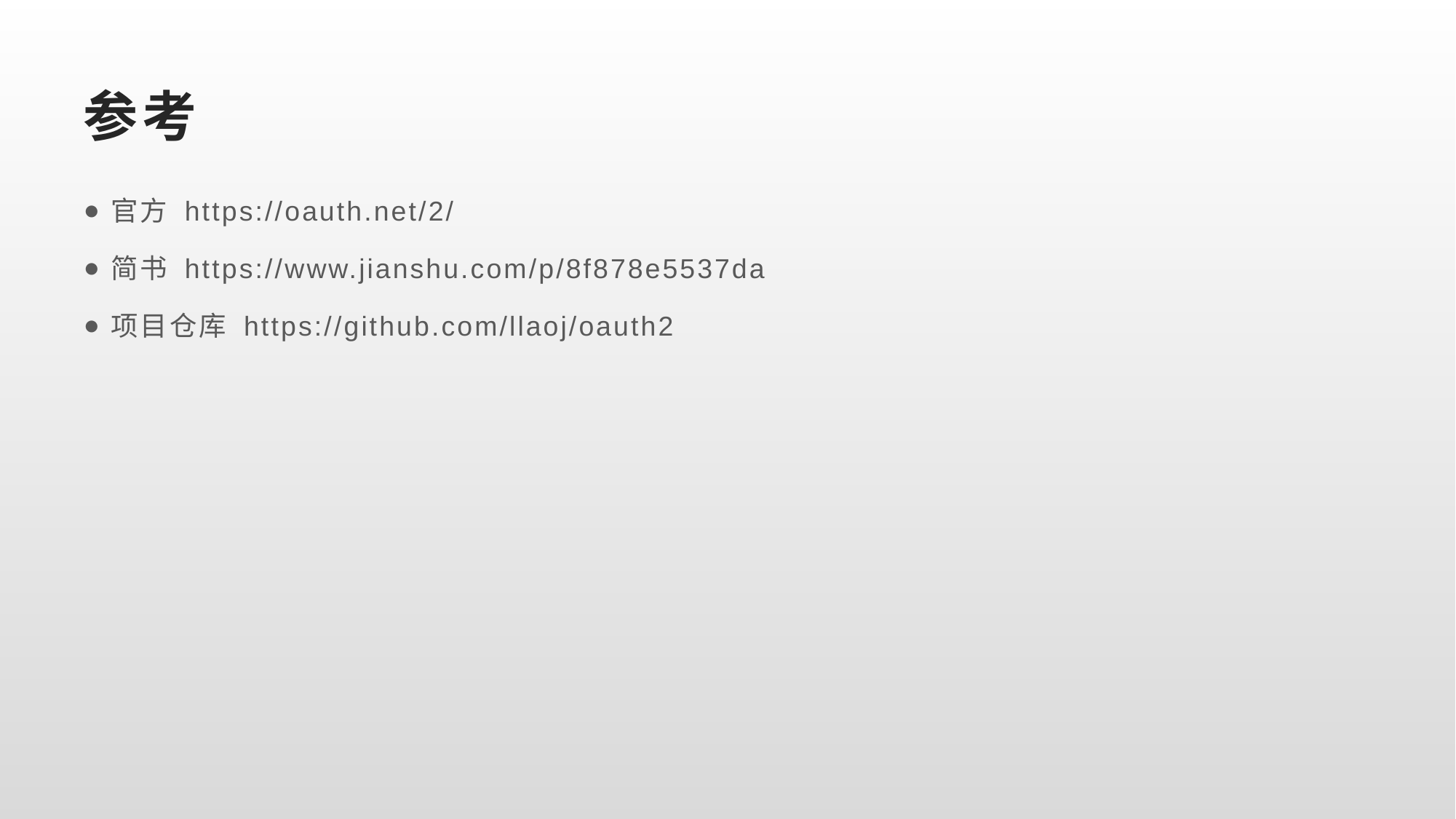

# 参考
官方 https://oauth.net/2/
简书 https://www.jianshu.com/p/8f878e5537da
项目仓库 https://github.com/llaoj/oauth2